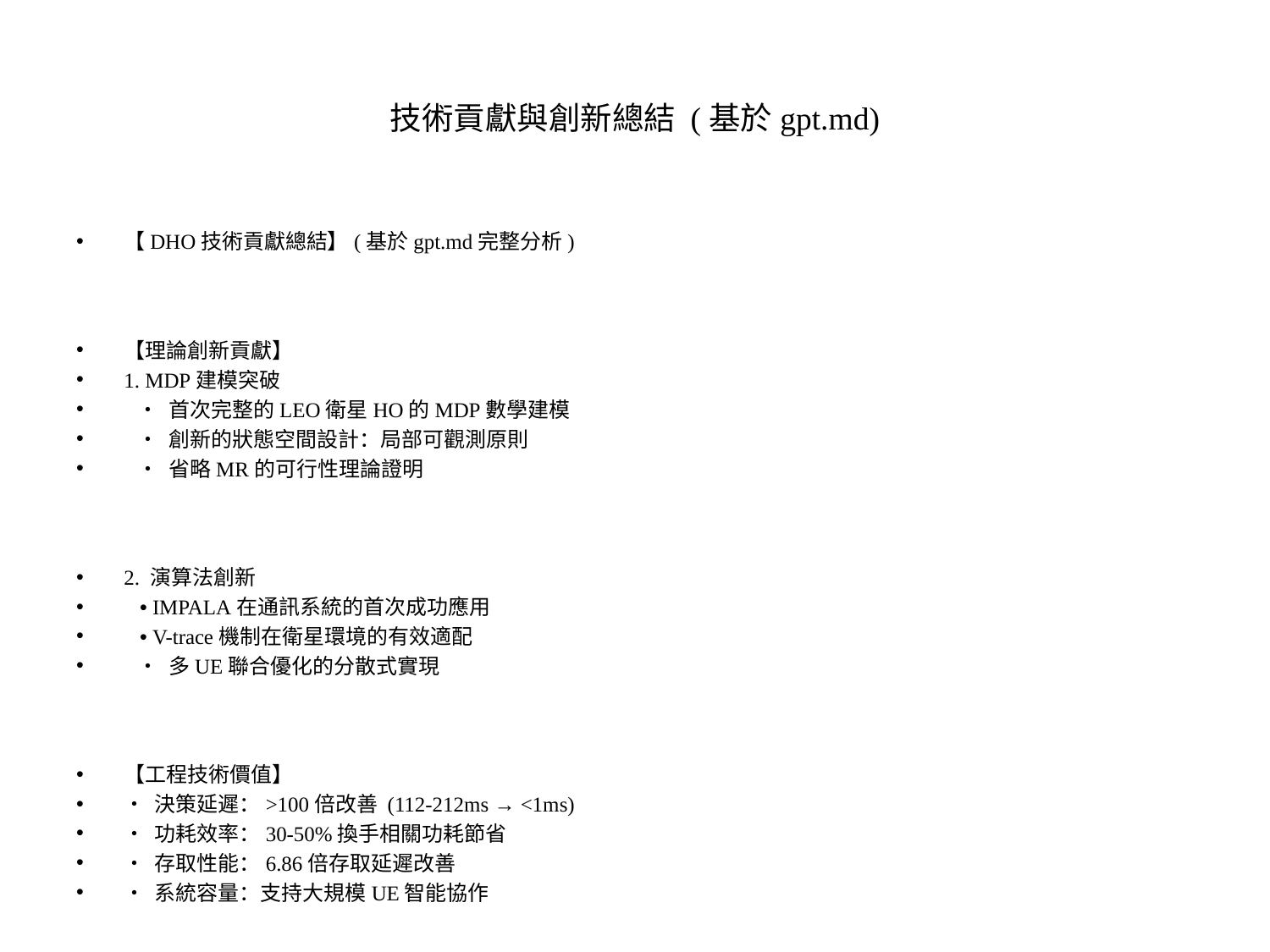

# 技術貢獻與創新總結 (基於gpt.md)
【DHO技術貢獻總結】(基於gpt.md完整分析)

【理論創新貢獻】
1. MDP建模突破
   • 首次完整的LEO衛星HO的MDP數學建模
   • 創新的狀態空間設計：局部可觀測原則
   • 省略MR的可行性理論證明

2. 演算法創新
   • IMPALA在通訊系統的首次成功應用
   • V-trace機制在衛星環境的有效適配
   • 多UE聯合優化的分散式實現

【工程技術價值】
• 決策延遲：>100倍改善 (112-212ms → <1ms)
• 功耗效率：30-50%換手相關功耗節省
• 存取性能：6.86倍存取延遲改善
• 系統容量：支持大規模UE智能協作

【學術影響與意義】
• 范式轉換：reactive → proactive決策機制
• 跨領域：深度強化學習×通訊系統成功結合
• 方法論：為LEO衛星網路優化開闢新技術路徑
• 標準化：為6G NTN標準提供重要技術參考

【未來研究方向】(gpt.md提及)
1. 多目標優化擴展
   • 整合能源效率、QoS保證、負載均衡
   • 動態權重調整機制

2. 跨層聯合優化
   • 物理層、MAC層、網路層協同設計
   • 端到端性能優化

3. 大規模星座協作
   • 多衛星分散式協作機制
   • 全域最優化策略

4. Transfer Learning應用
   • 新場景快速適應
   • 模型參數高效遷移